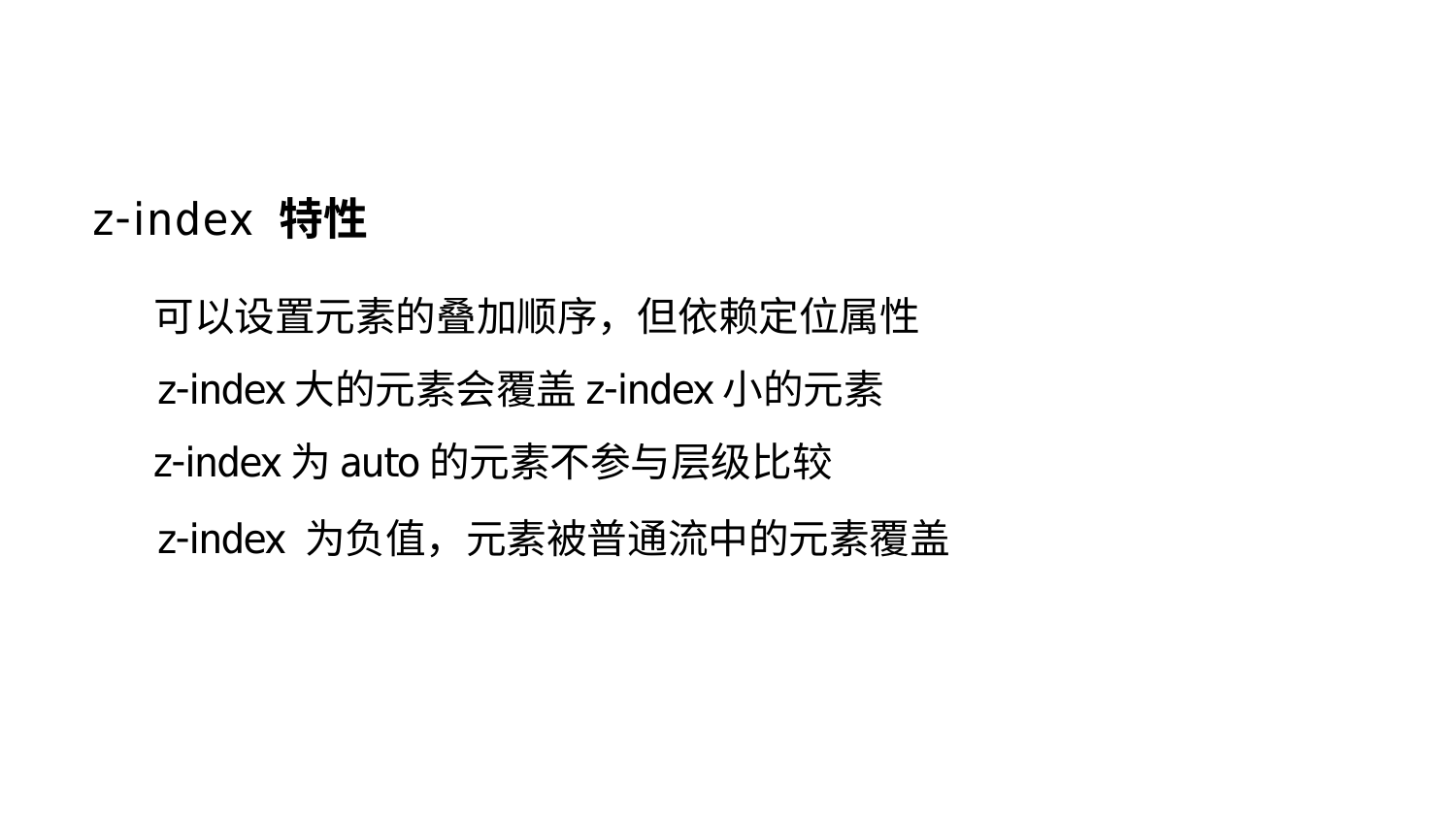

z-index 特性
可以设置元素的叠加顺序，但依赖定位属性

	z-index大的元素会覆盖z-index小的元素

z-index为auto的元素不参与层级比较
z-index 为负值，元素被普通流中的元素覆盖